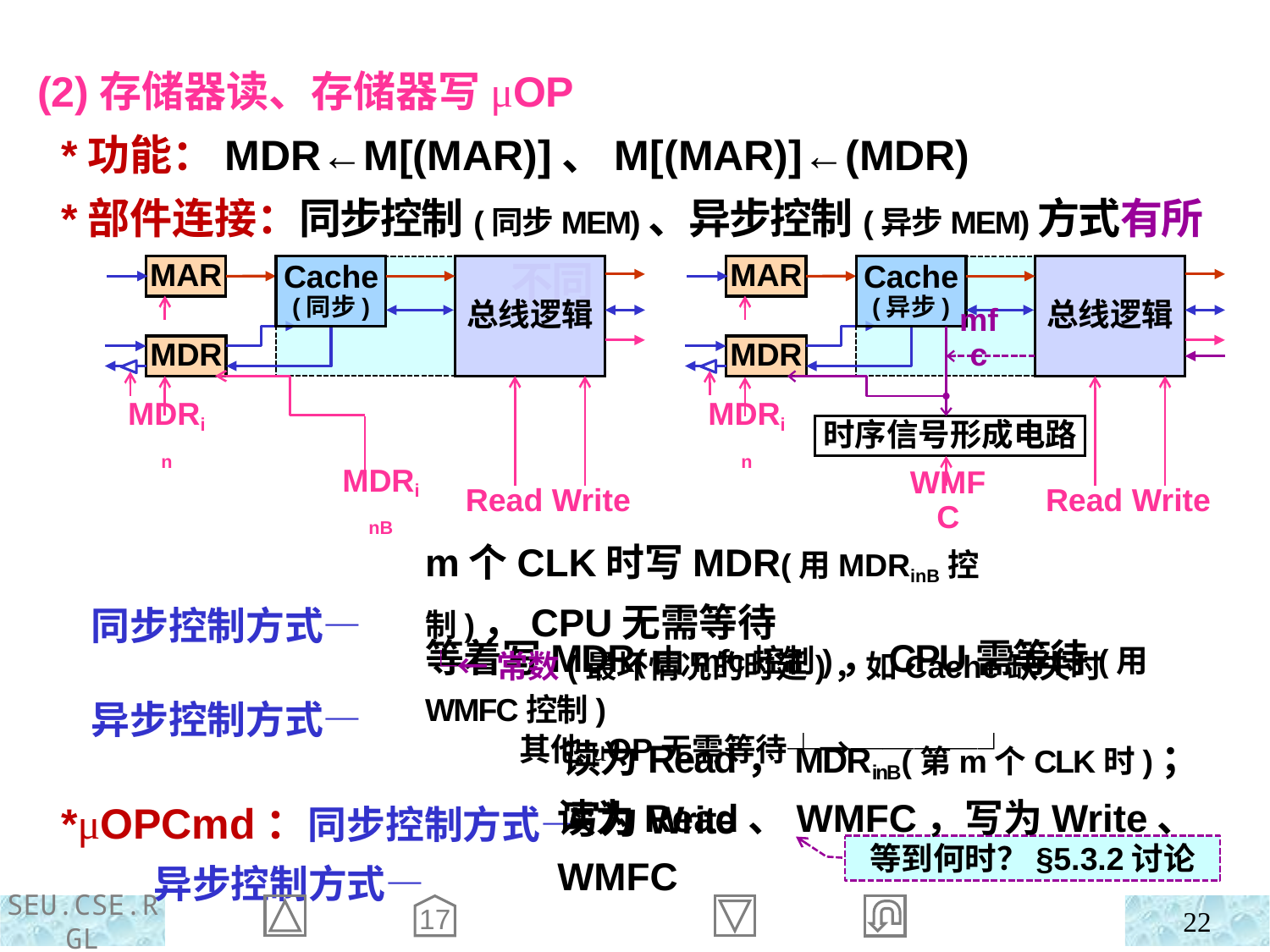

(2)存储器读、存储器写μOP
  *功能：MDR←M[(MAR)]、M[(MAR)]←(MDR)
  *部件连接：同步控制(同步MEM)、异步控制(异步MEM)方式有所不同

     同步控制方式—

     异步控制方式—

  *μOPCmd：同步控制方式—
            异步控制方式—

总线逻辑
MAR
Cache
(同步)
MDR

MDRin
MDRinB
Read Write

总线逻辑
MAR
Cache
(异步)
mfc
MDR

时序信号形成电路
MDRin
WMFC
Read Write
m个CLK时写MDR(用MDRinB控制)，CPU无需等待
└←常数(最坏情况的时延)，如Cache缺失时
等着写MDR(由mfc控制)，CPU需等待(用WMFC控制)
            其他μOP无需等待┴→────┘
读为Read，MDRinB(第m个CLK时)；写为Write
读为Read、WMFC，写为Write、WMFC
等到何时？§5.3.2讨论

17

22